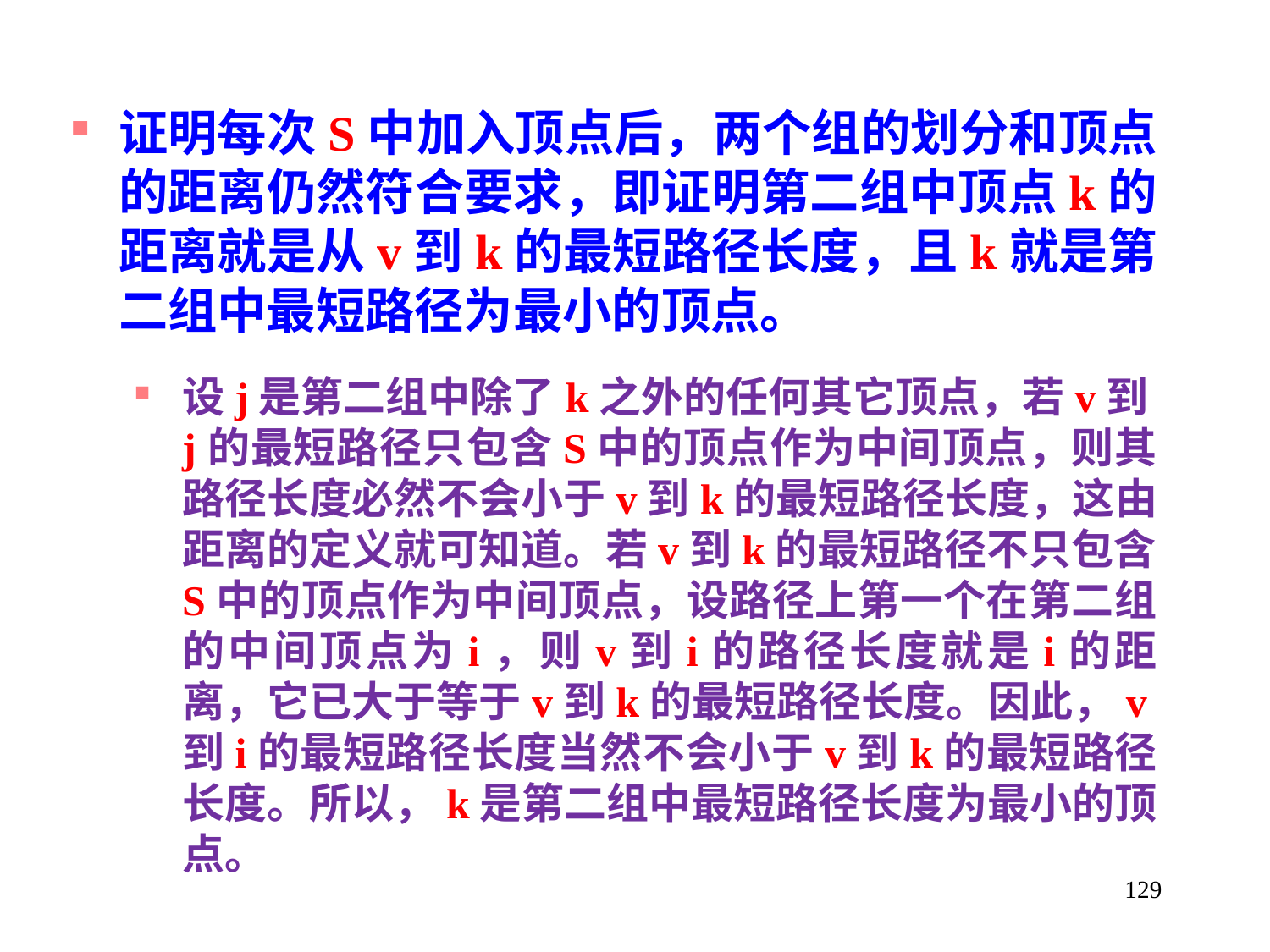

证明每次S中加入顶点后，两个组的划分和顶点的距离仍然符合要求，即证明第二组中顶点k的距离就是从v到k的最短路径长度，且k就是第二组中最短路径为最小的顶点。
设j是第二组中除了k之外的任何其它顶点，若v到j的最短路径只包含S中的顶点作为中间顶点，则其路径长度必然不会小于v到k的最短路径长度，这由距离的定义就可知道。若v到k的最短路径不只包含S中的顶点作为中间顶点，设路径上第一个在第二组的中间顶点为i，则v到i的路径长度就是i的距离，它已大于等于v到k的最短路径长度。因此，v到i的最短路径长度当然不会小于v到k的最短路径长度。所以，k是第二组中最短路径长度为最小的顶点。
129